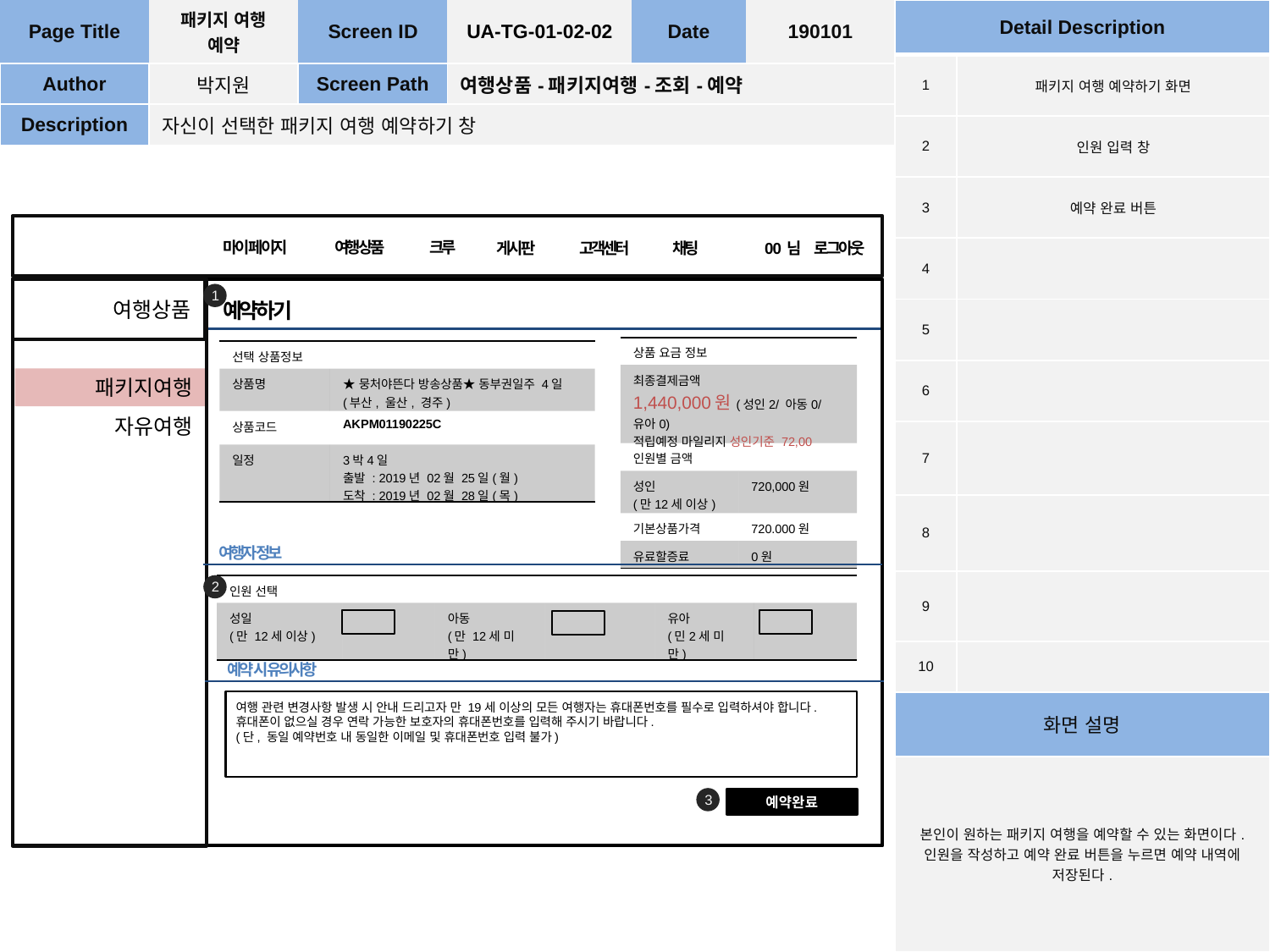

| Page Title | 패키지 여행 예약 | Screen ID | UA-TG-01-02-02 | Date | 190101 |
| --- | --- | --- | --- | --- | --- |
| Author | 박지원 | Screen Path | 여행상품-패키지여행-조회-예약 |  |  |
| Description | 자신이 선택한 패키지 여행 예약하기 창 |  |  |  |  |
| Detail Description |  |
| --- | --- |
| 1 | 패키지 여행 예약하기 화면 |
| 2 | 인원 입력 창 |
| 3 | 예약 완료 버튼 |
| 4 |  |
| 5 |  |
| 6 |  |
| 7 |  |
| 8 |  |
| 9 |  |
| 10 |  |
| 화면 설명 |  |
| 본인이 원하는 패키지 여행을 예약할 수 있는 화면이다. 인원을 작성하고 예약 완료 버튼을 누르면 예약 내역에 저장된다. |  |

여행상품
크루
마이 페이지
게시판
고객센터
채팅
0 0 님
로그아웃

1

여행상품
예약하기
| 상품 요금 정보 |  |
| --- | --- |
| 최종결제금액 1,440,000원(성인2/ 아동0/ 유아0) 적립예정 마일리지 성인기준 72,00 |  |
| 인원별 금액 |  |
| 성인 (만12세 이상) | 720,000원 |
| 기본상품가격 | 720.000원 |
| 유료할증료 | 0원 |
| 선택 상품정보 |  |
| --- | --- |
| 상품명 | ★뭉처야뜬다 방송상품★ 동부권일주 4일 (부산, 울산, 경주) |
| 상품코드 | AKPM01190225C |
| 일정 | 3박4일 출발 : 2019년 02월 25일(월) 도착 : 2019년 02월 28일(목) |
패키지여행
자유여행
여행자 정보
2

| 인원 선택 |  |  |  |  |  |
| --- | --- | --- | --- | --- | --- |
| 성일 (만 12세 이상) |  | 아동 (만 12세 미만) |  | 유아 (민2세 미만) |  |

예약 시 유의사항

여행 관련 변경사항 발생 시 안내 드리고자 만 19세 이상의 모든 여행자는 휴대폰번호를 필수로 입력하셔야 합니다.
휴대폰이 없으실 경우 연락 가능한 보호자의 휴대폰번호를 입력해 주시기 바랍니다.
(단, 동일 예약번호 내 동일한 이메일 및 휴대폰번호 입력 불가)

3

예약완료